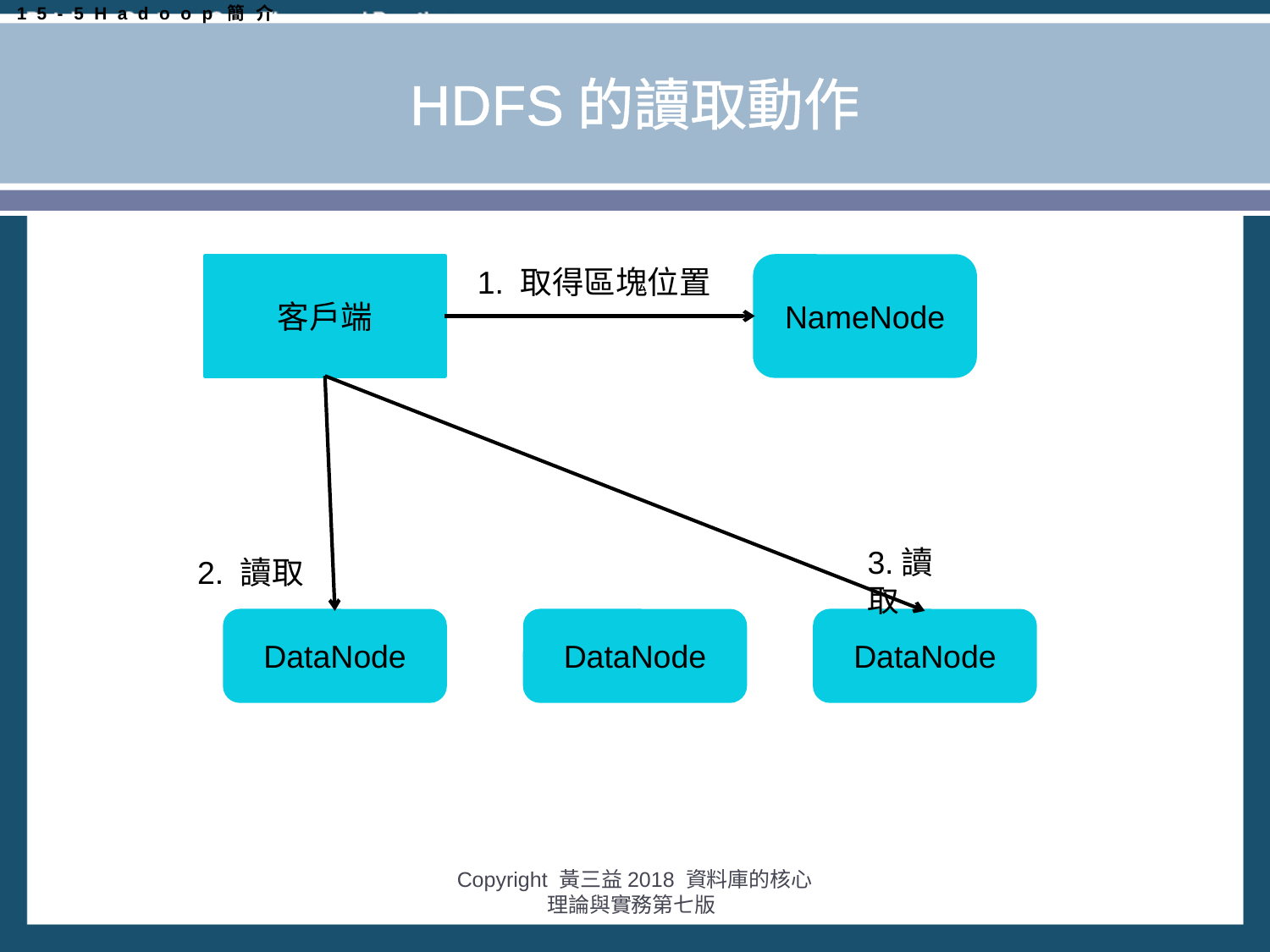

15-5Hadoop簡介
# HDFS的讀取動作
客戶端
1. 取得區塊位置
NameNode
3.讀取
2. 讀取
DataNode
DataNode
DataNode
Copyright 黃三益2018 資料庫的核心理論與實務第七版